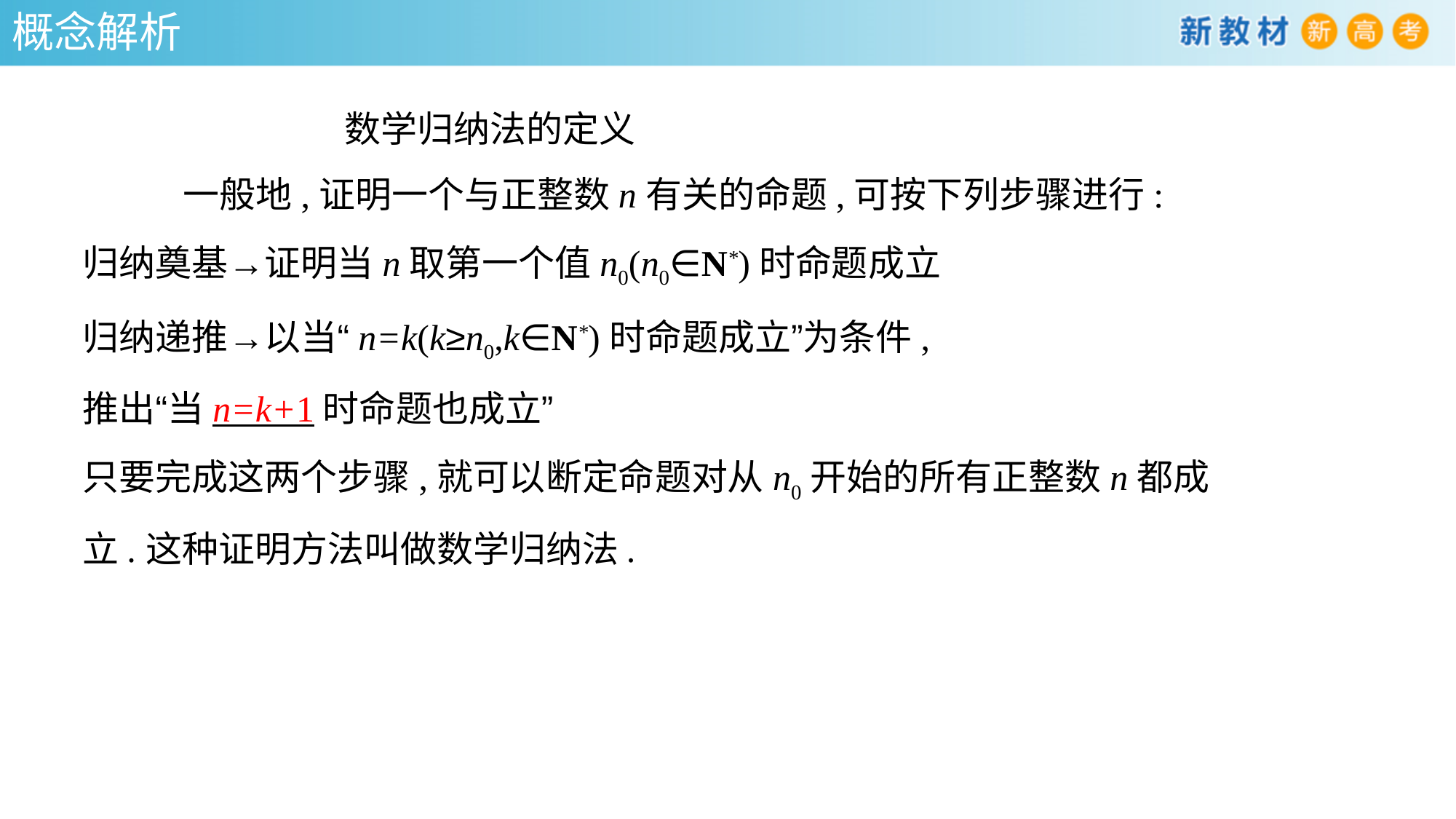

概念解析
                                  数学归纳法的定义
         一般地,证明一个与正整数n有关的命题,可按下列步骤进行:
归纳奠基→证明当n取第一个值n0(n0∈N*)时命题成立
归纳递推→以当“n=k(k≥n0,k∈N*)时命题成立”为条件,
推出“当n=k+1时命题也成立”
只要完成这两个步骤,就可以断定命题对从n0开始的所有正整数n都成立.这种证明方法叫做数学归纳法.